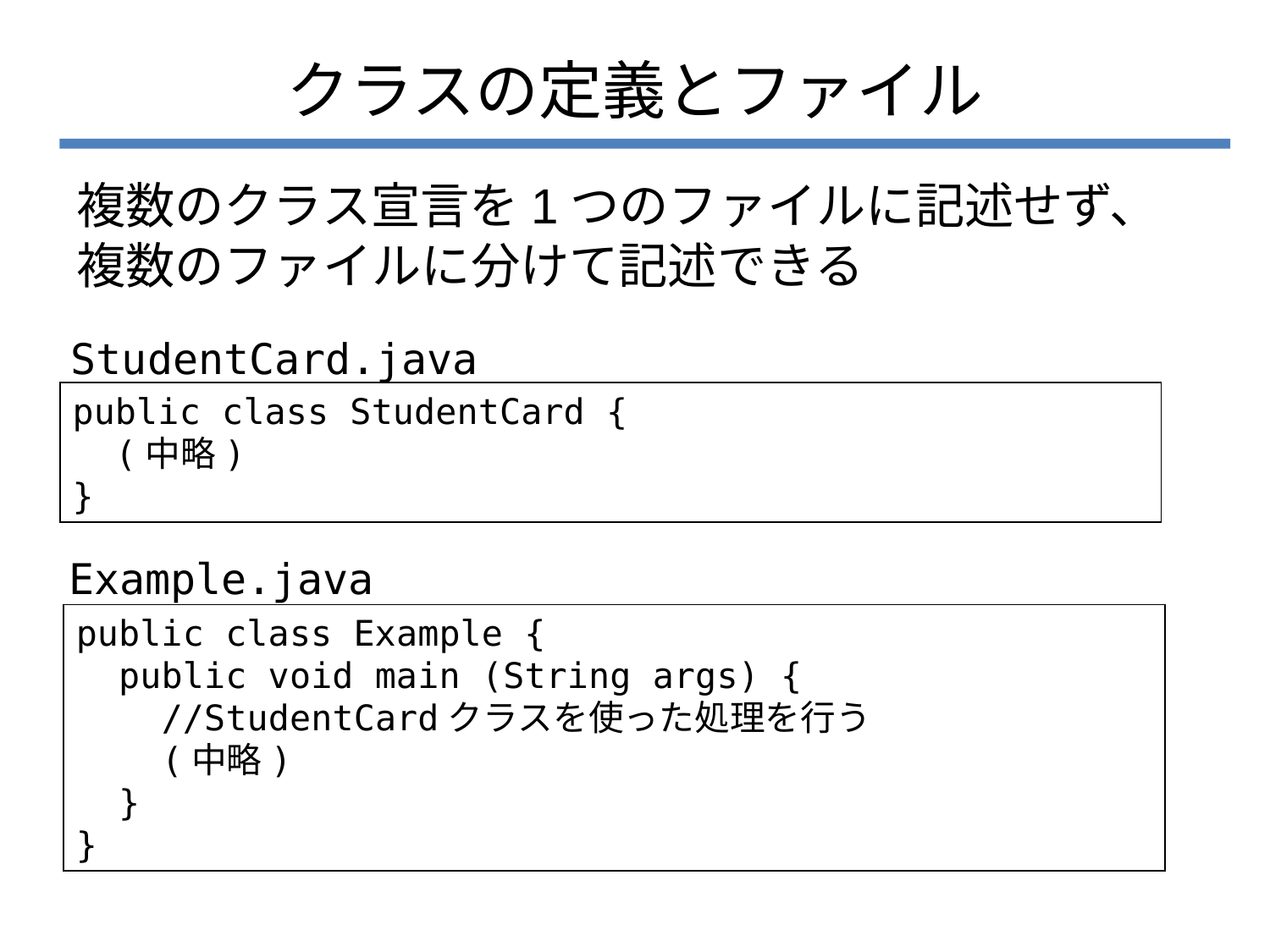

# クラスの定義とファイル
複数のクラス宣言を1つのファイルに記述せず、複数のファイルに分けて記述できる
StudentCard.java
public class StudentCard {
  (中略)
}
Example.java
public class Example {
  public void main (String args) {
    //StudentCardクラスを使った処理を行う
    (中略)
  }
}